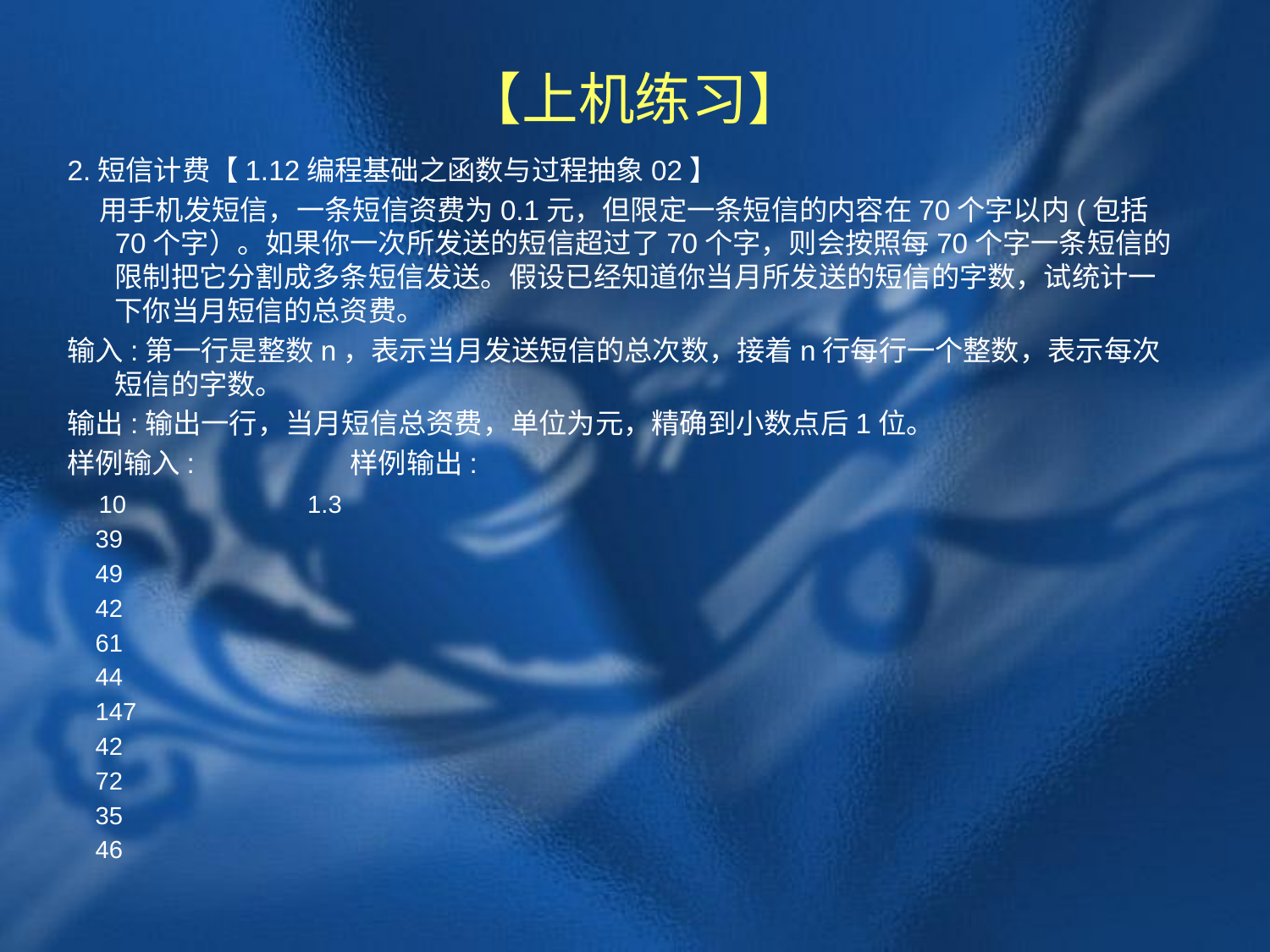

# 【上机练习】
2.短信计费【1.12编程基础之函数与过程抽象02】
    用手机发短信，一条短信资费为0.1元，但限定一条短信的内容在70个字以内(包括70个字）。如果你一次所发送的短信超过了70个字，则会按照每70个字一条短信的限制把它分割成多条短信发送。假设已经知道你当月所发送的短信的字数，试统计一下你当月短信的总资费。
输入:第一行是整数n，表示当月发送短信的总次数，接着n行每行一个整数，表示每次短信的字数。
输出:输出一行，当月短信总资费，单位为元，精确到小数点后1位。
样例输入:                   样例输出:
    10                          1.3
    39
    49
    42
    61
    44
    147
    42
    72
    35
    46